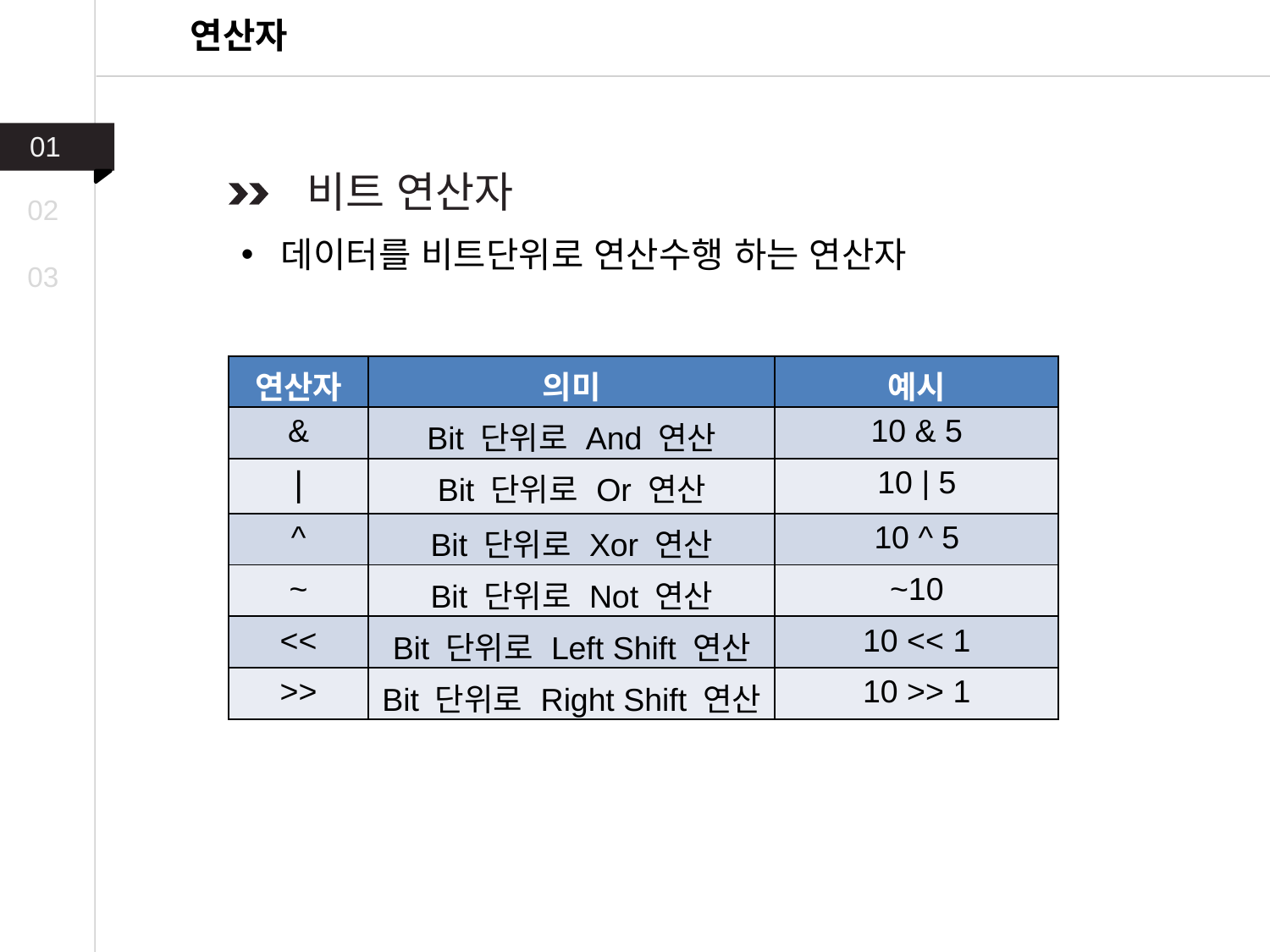

연산자
01

비트 연산자

02
데이터를 비트단위로 연산수행 하는 연산자
03
| 연산자 | 의미 | 예시 |
| --- | --- | --- |
| & | Bit 단위로 And 연산 | 10 & 5 |
| | | Bit 단위로 Or 연산 | 10 | 5 |
| ^ | Bit 단위로 Xor 연산 | 10 ^ 5 |
| ~ | Bit 단위로 Not 연산 | ~10 |
| << | Bit 단위로 Left Shift 연산 | 10 << 1 |
| >> | Bit 단위로 Right Shift 연산 | 10 >> 1 |